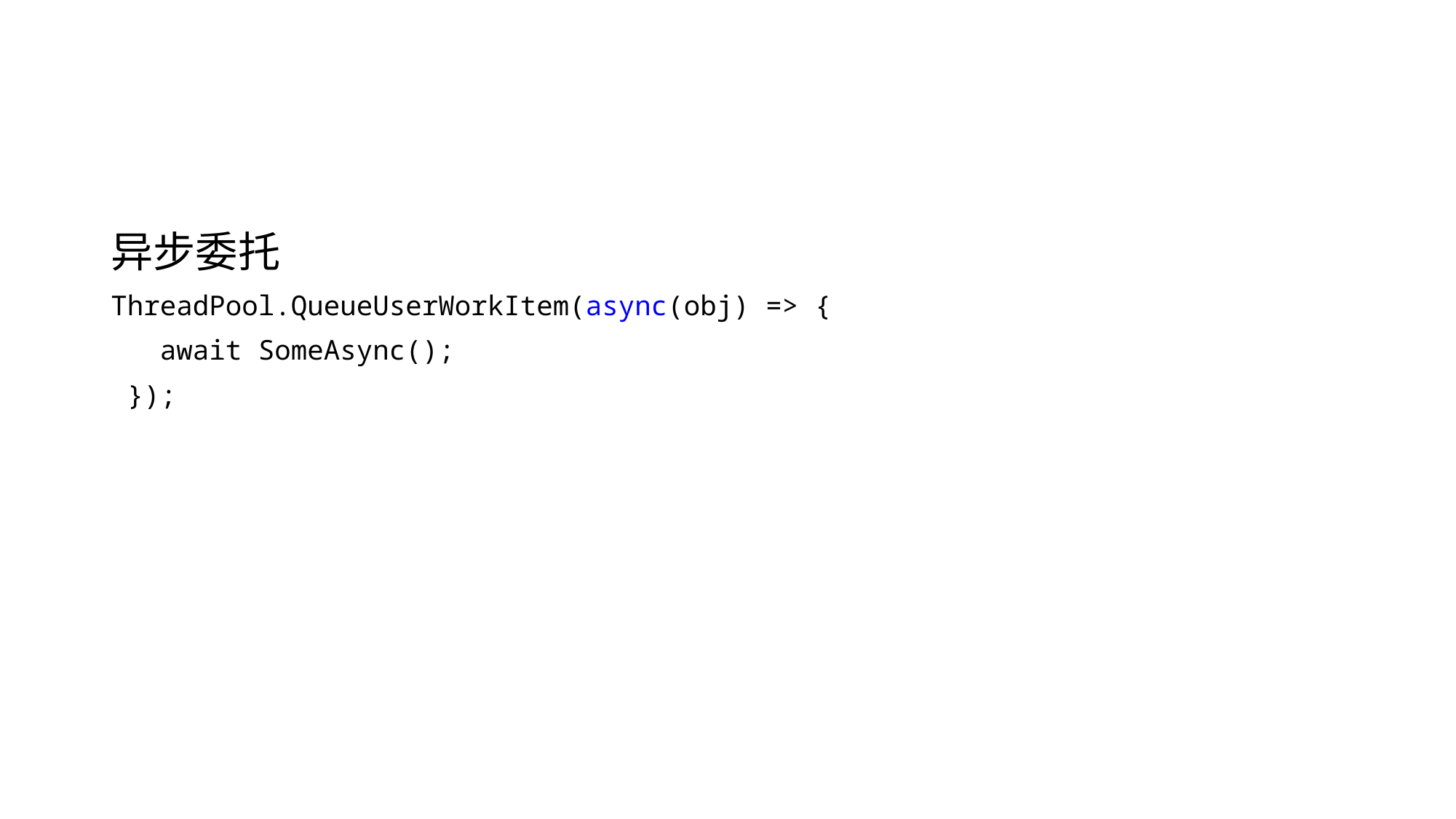

异步委托
ThreadPool.QueueUserWorkItem(async(obj) => {
   await SomeAsync();
 });